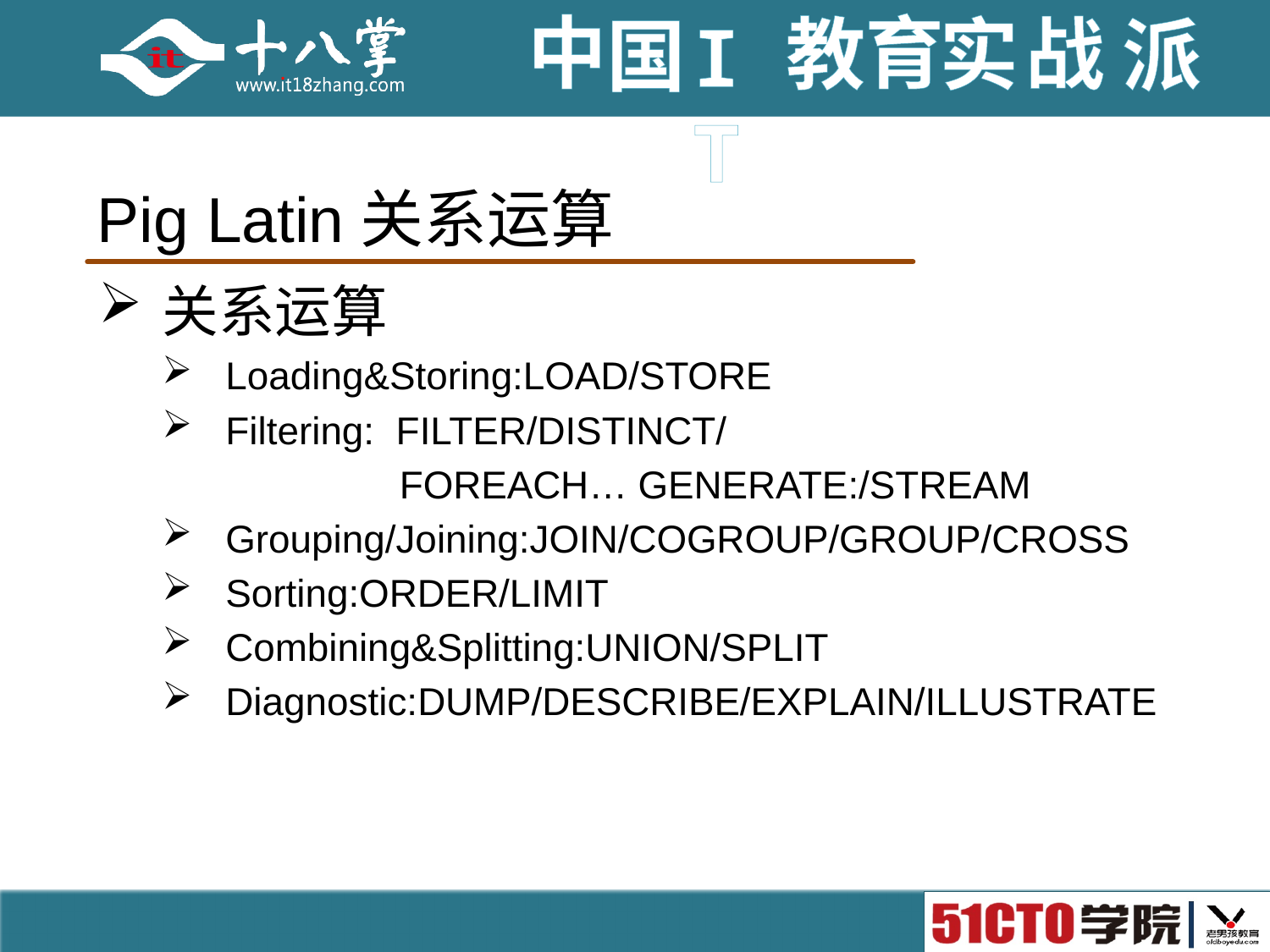

# Pig Latin关系运算
关系运算
Loading&Storing:LOAD/STORE
Filtering:  FILTER/DISTINCT/
                      FOREACH… GENERATE:/STREAM
Grouping/Joining:JOIN/COGROUP/GROUP/CROSS
Sorting:ORDER/LIMIT
Combining&Splitting:UNION/SPLIT
Diagnostic:DUMP/DESCRIBE/EXPLAIN/ILLUSTRATE